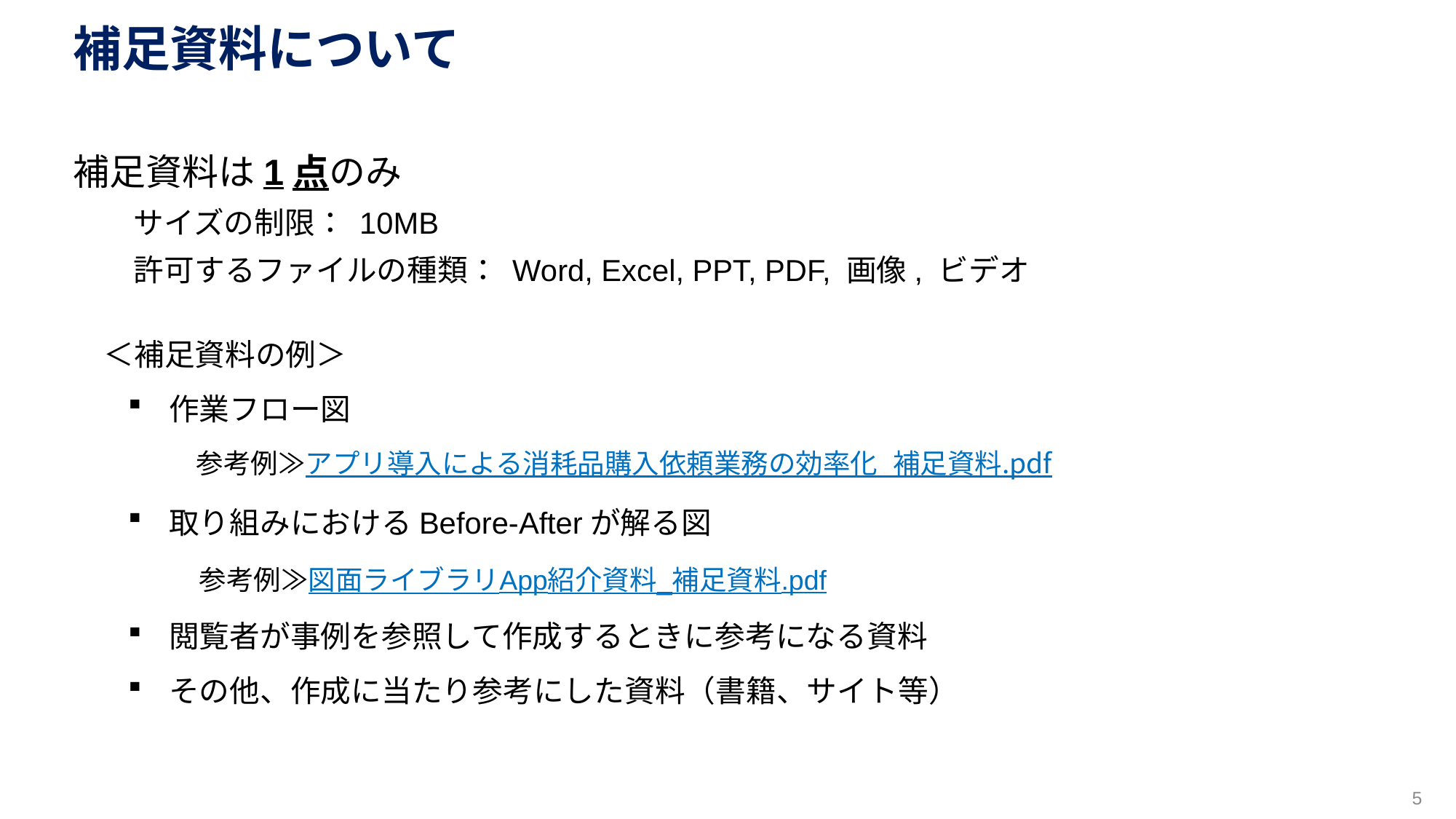

補足資料について
補足資料は1点のみ
　　サイズの制限： 10MB
　　許可するファイルの種類： Word, Excel, PPT, PDF, 画像, ビデオ
　＜補足資料の例＞
作業フロー図　　
　参考例≫アプリ導入による消耗品購入依頼業務の効率化_補足資料.pdf
取り組みにおけるBefore-Afterが解る図
　参考例≫図面ライブラリApp紹介資料_補足資料.pdf
閲覧者が事例を参照して作成するときに参考になる資料
その他、作成に当たり参考にした資料（書籍、サイト等）
5